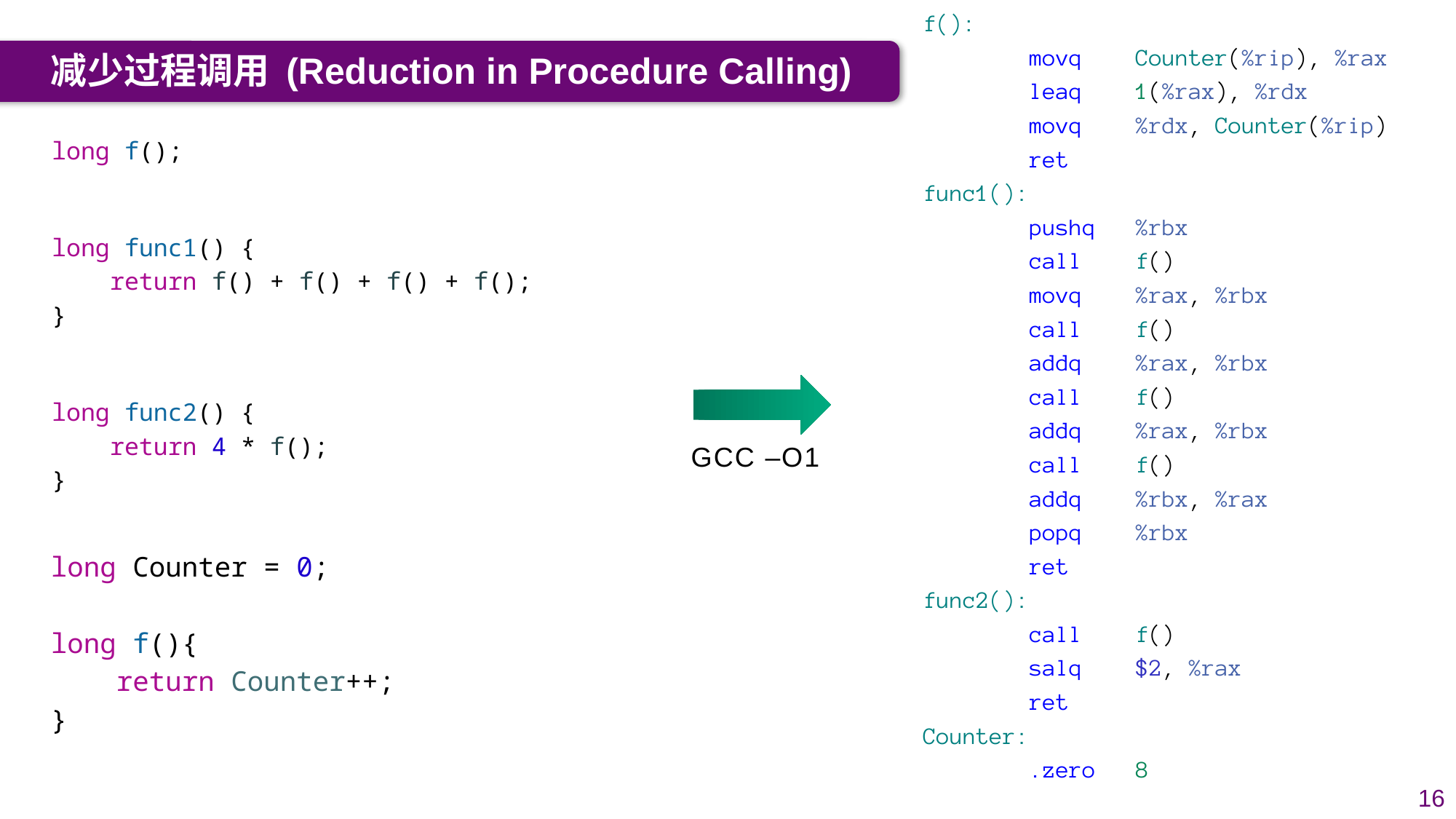

f():
        movq    Counter(%rip), %rax
        leaq    1(%rax), %rdx
        movq    %rdx, Counter(%rip)
        ret
func1():
        pushq   %rbx
        call    f()
        movq    %rax, %rbx
        call    f()
        addq    %rax, %rbx
        call    f()
        addq    %rax, %rbx
        call    f()
        addq    %rbx, %rax
        popq    %rbx
        ret
func2():
        call    f()
        salq    $2, %rax
        ret
Counter:
        .zero   8
减少过程调用 (Reduction in Procedure Calling)

long f();

long func1() {
    return f() + f() + f() + f();
}

long func2() {
    return 4 * f();
}

GCC –O1
long Counter = 0;

long f(){
    return Counter++;
}
16